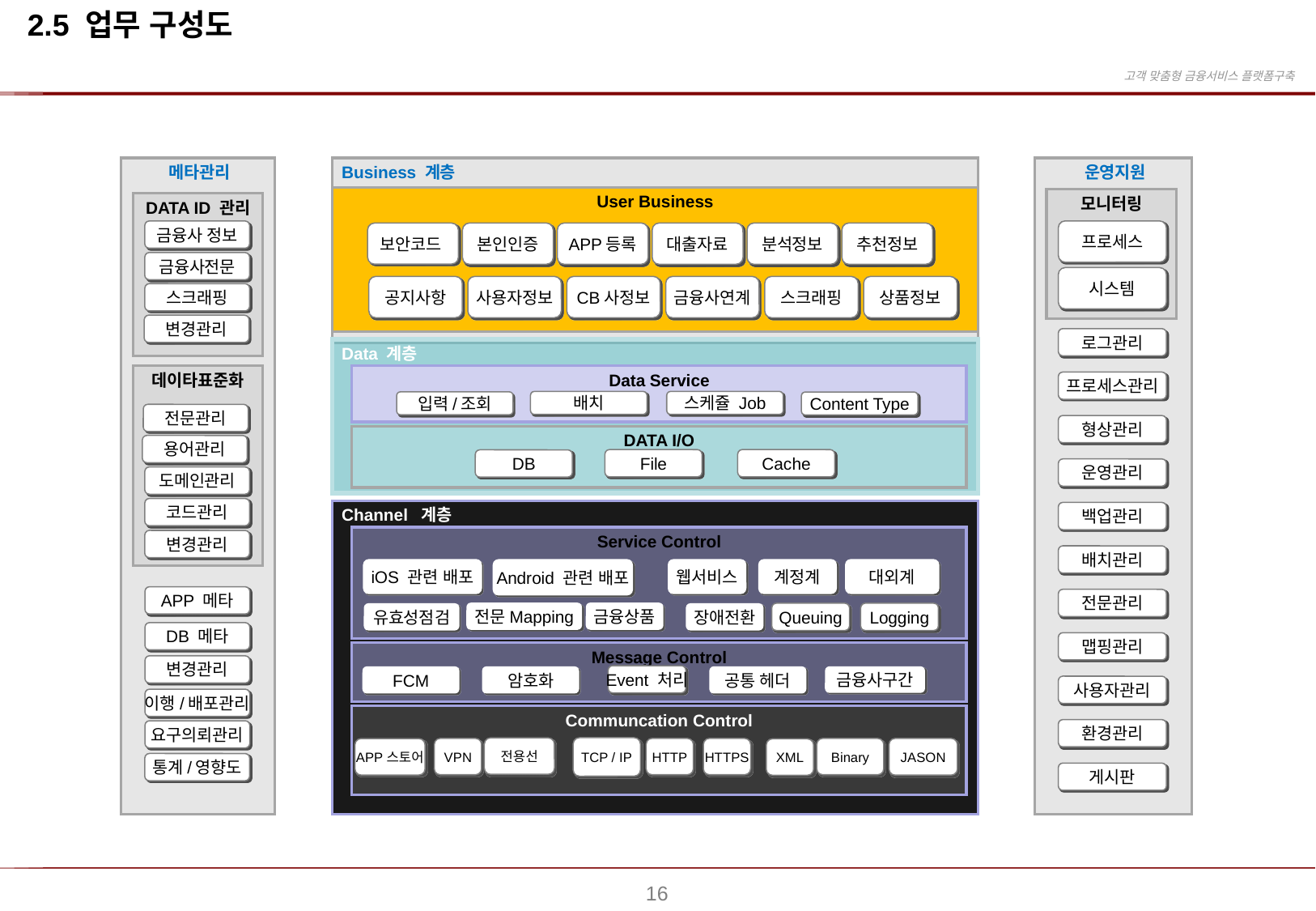

2.5 업무 구성도
운영지원
메타관리
  Business 계층
User Business
모니터링
DATA ID 관리
금융사 정보
금융사전문
스크래핑
변경관리
프로세스
보안코드
본인인증
APP등록
대출자료
분석정보
추천정보
시스템
공지사항
사용자정보
CB사정보
금융사연계
스크래핑
상품정보
로그관리
  Data 계층
Data Service
데이타표준화
전문관리
용어관리
도메인관리
코드관리
변경관리
프로세스관리
배치
스케쥴 Job
입력/조회
Content Type
형상관리
DATA I/O
File
Cache
DB
운영관리
  Channel  계층
백업관리
Service Control
배치관리
iOS 관련 배포
Android 관련 배포
웹서비스
계정계
대외계
APP 메타
전문관리
금융상품
전문Mapping
유효성점검
장애전환
Queuing
Logging
DB 메타
맵핑관리
Message Control
변경관리
Event 처리
FCM
암호화
공통 헤더
금융사구간
사용자관리
이행/배포관리
Communcation Control
환경관리
요구의뢰관리
TCP / IP
전용선
JASON
VPN
HTTP
HTTPS
Binary
APP스토어
XML
통계/영향도
게시판